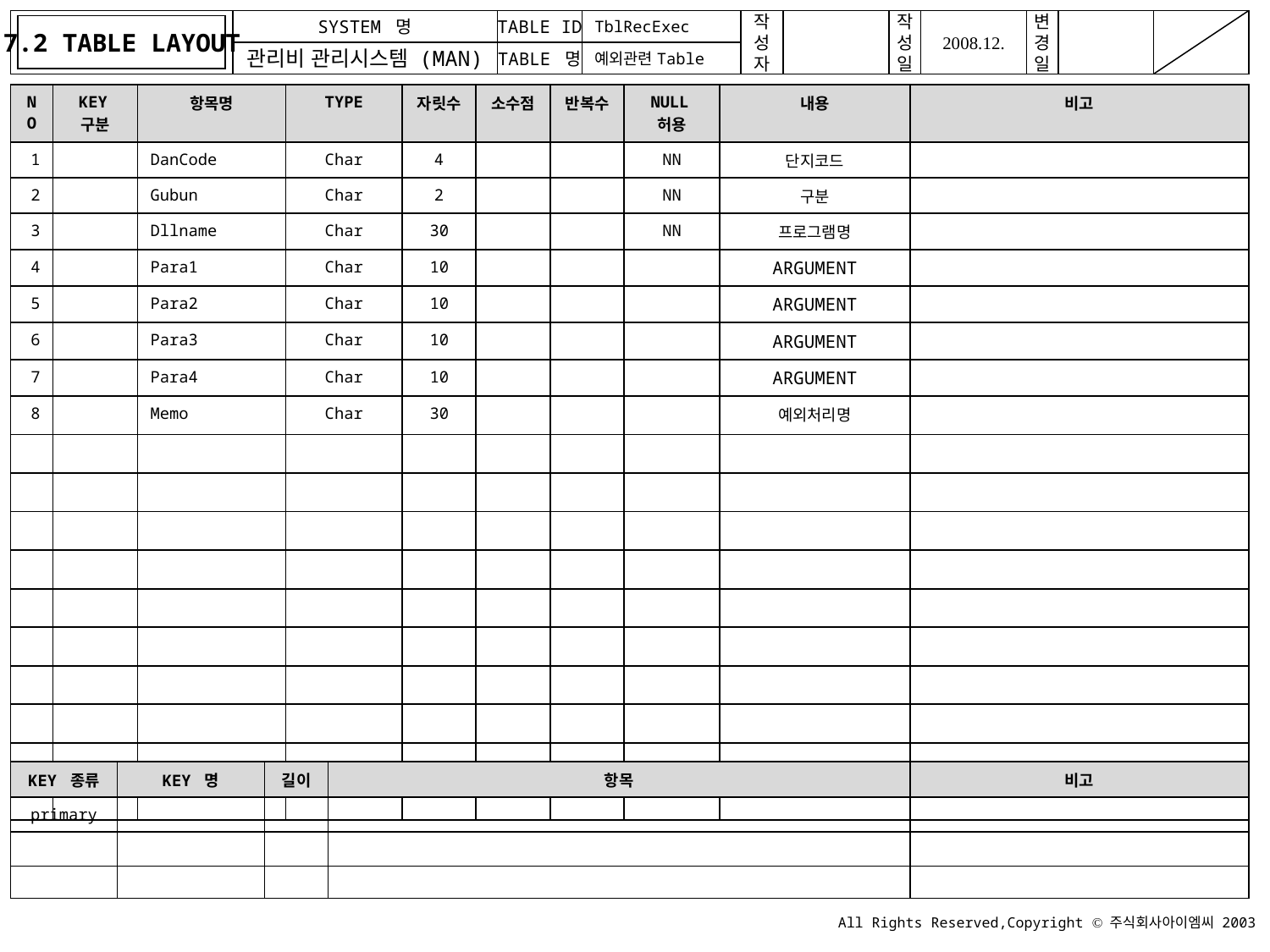

7.2 TABLE LAYOUT
TblRecExec
예외관련Table
| NO | KEY구분 | 항목명 | TYPE | 자릿수 | 소수점 | 반복수 | NULL허용 | 내용 | 비고 |
| --- | --- | --- | --- | --- | --- | --- | --- | --- | --- |
| 1 |  | DanCode | Char | 4 |  |  | NN | 단지코드 |  |
| 2 |  | Gubun | Char | 2 |  |  | NN | 구분 |  |
| 3 |  | Dllname | Char | 30 |  |  | NN | 프로그램명 |  |
| 4 |  | Para1 | Char | 10 |  |  |  | ARGUMENT |  |
| 5 |  | Para2 | Char | 10 |  |  |  | ARGUMENT |  |
| 6 |  | Para3 | Char | 10 |  |  |  | ARGUMENT |  |
| 7 |  | Para4 | Char | 10 |  |  |  | ARGUMENT |  |
| 8 |  | Memo | Char | 30 |  |  |  | 예외처리명 |  |
|  |  |  |  |  |  |  |  |  |  |
|  |  |  |  |  |  |  |  |  |  |
|  |  |  |  |  |  |  |  |  |  |
|  |  |  |  |  |  |  |  |  |  |
|  |  |  |  |  |  |  |  |  |  |
|  |  |  |  |  |  |  |  |  |  |
|  |  |  |  |  |  |  |  |  |  |
|  |  |  |  |  |  |  |  |  |  |
|  |  |  |  |  |  |  |  |  |  |
|  |  |  |  |  |  |  |  |  |  |
| KEY 종류 | KEY 명 | 길이 | 항목 | 비고 |
| --- | --- | --- | --- | --- |
| primary |  |  |  |  |
|  |  |  |  |  |
|  |  |  |  |  |